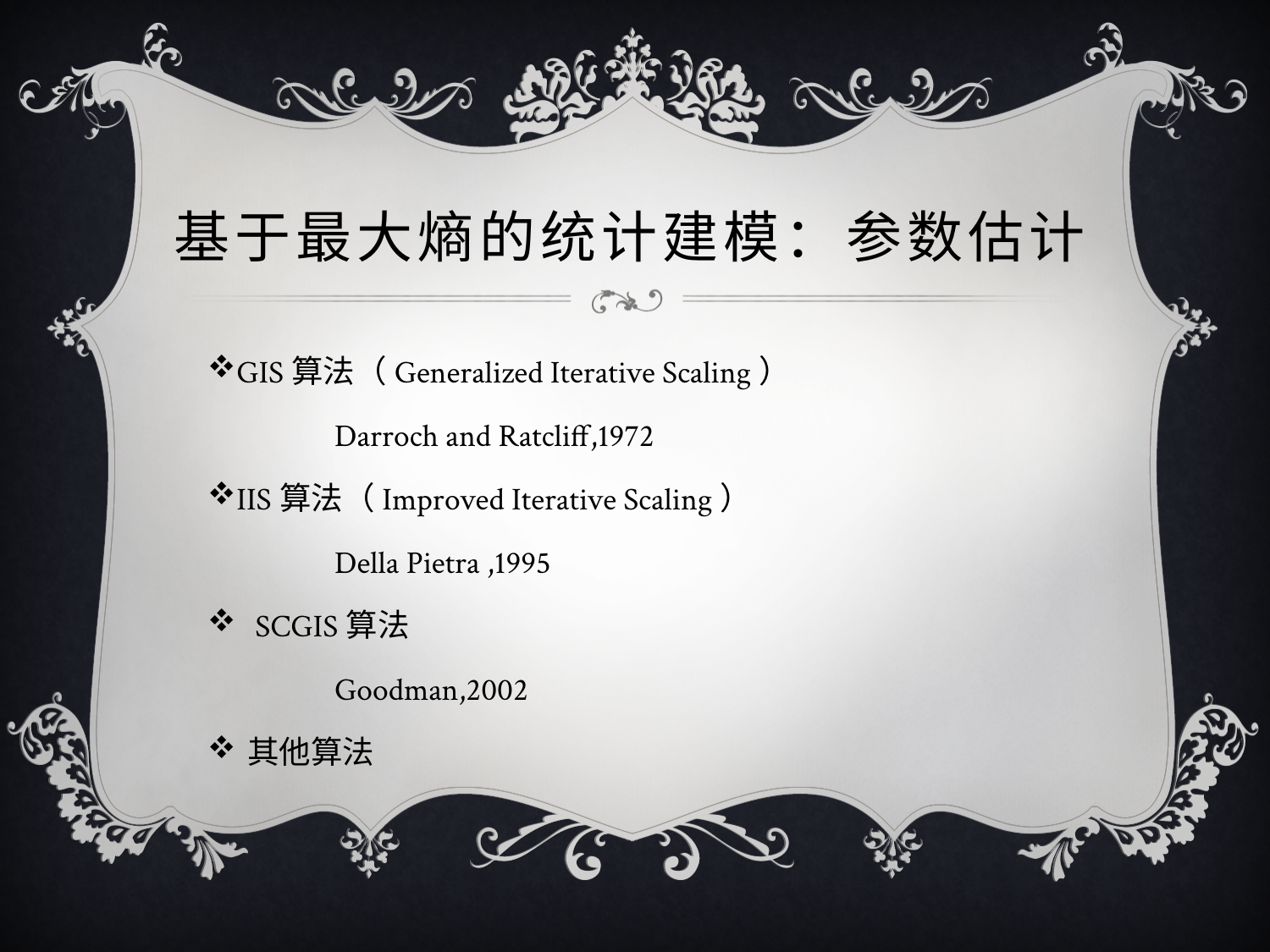

# 基于最大熵的统计建模：参数估计
GIS算法（Generalized Iterative Scaling）
	Darroch and Ratcliff,1972
IIS算法（Improved Iterative Scaling）
	Della Pietra ,1995
SCGIS算法
	Goodman,2002
其他算法